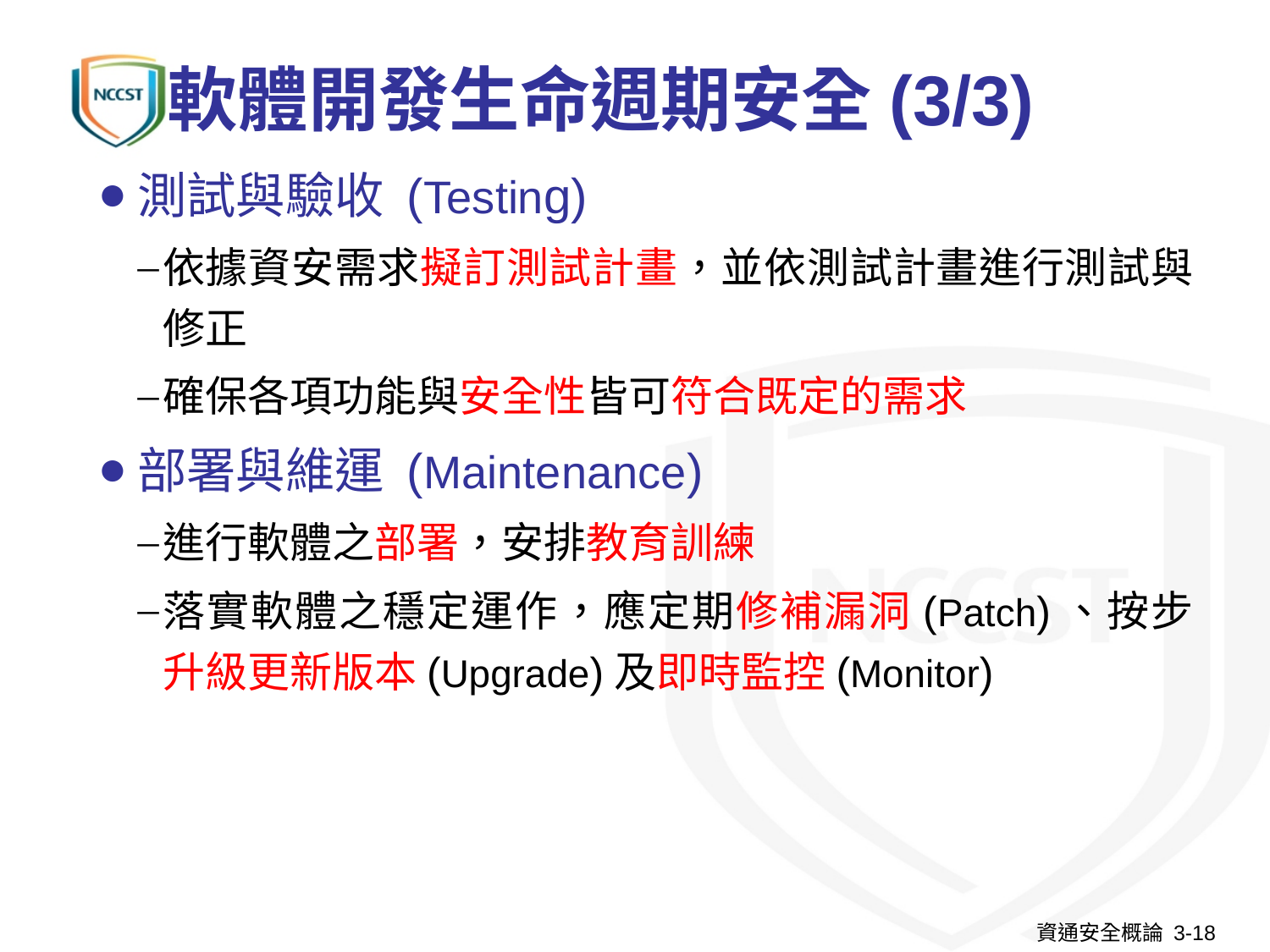

# 軟體開發生命週期安全(3/3)
測試與驗收 (Testing)
依據資安需求擬訂測試計畫，並依測試計畫進行測試與修正
確保各項功能與安全性皆可符合既定的需求
部署與維運 (Maintenance)
進行軟體之部署，安排教育訓練
落實軟體之穩定運作，應定期修補漏洞(Patch)、按步升級更新版本(Upgrade)及即時監控(Monitor)